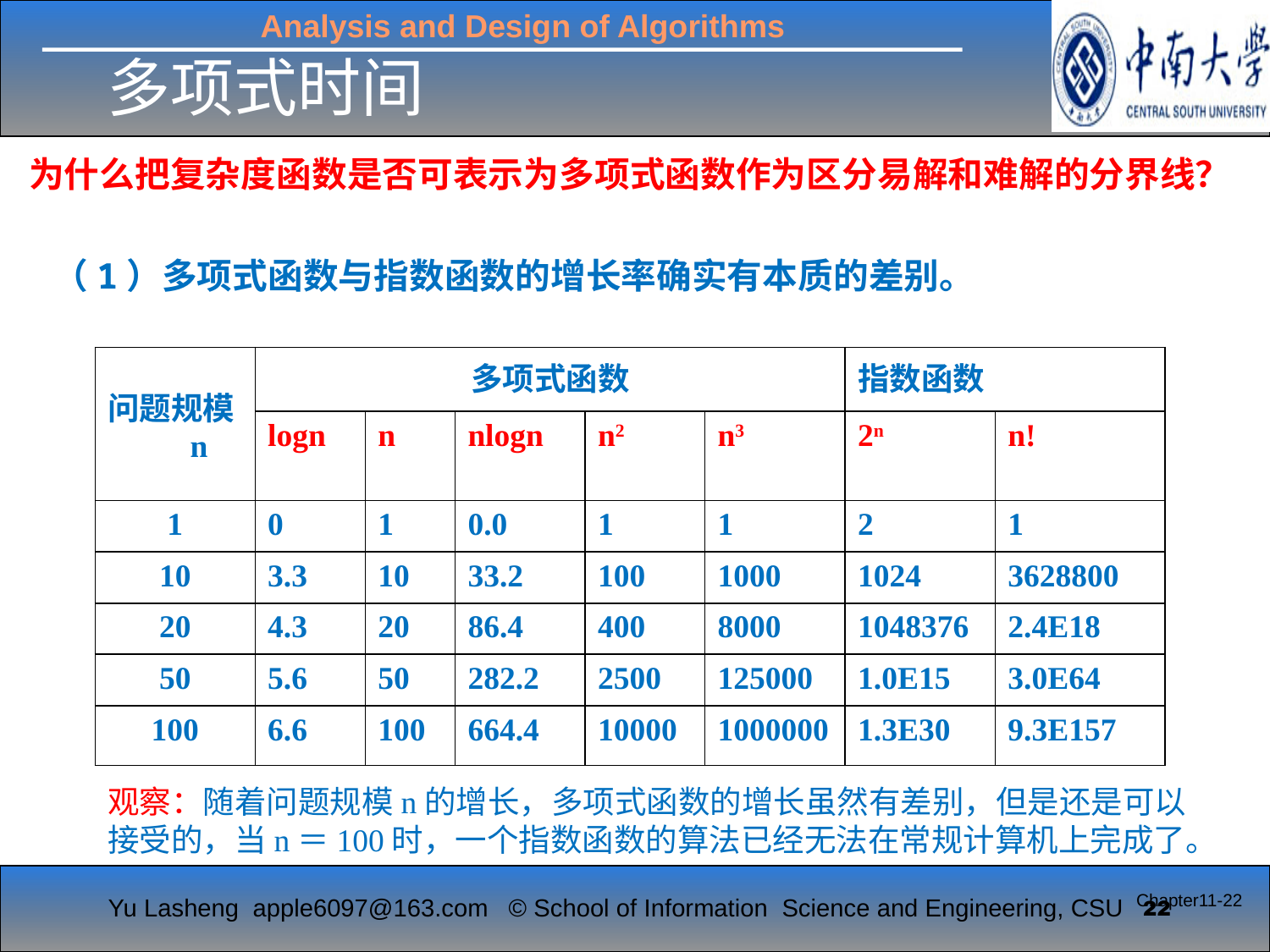

多项式时间

 为什么把复杂度函数是否可表示为多项式函数作为区分易解和难解的分界线？

    （1）多项式函数与指数函数的增长率确实有本质的差别。

| 问题规模n | 多项式函数 |  |  |  |  | 指数函数 |  |
| --- | --- | --- | --- | --- | --- | --- | --- |
|  | logn | n | nlogn | n2 | n3 | 2n | n! |
| 1 | 0 | 1 | 0.0 | 1 | 1 | 2 | 1 |
| 10 | 3.3 | 10 | 33.2 | 100 | 1000 | 1024 | 3628800 |
| 20 | 4.3 | 20 | 86.4 | 400 | 8000 | 1048376 | 2.4E18 |
| 50 | 5.6 | 50 | 282.2 | 2500 | 125000 | 1.0E15 | 3.0E64 |
| 100 | 6.6 | 100 | 664.4 | 10000 | 1000000 | 1.3E30 | 9.3E157 |
观察：随着问题规模n的增长，多项式函数的增长虽然有差别，但是还是可以接受的，当n＝100时，一个指数函数的算法已经无法在常规计算机上完成了。
Chapter11-22
22